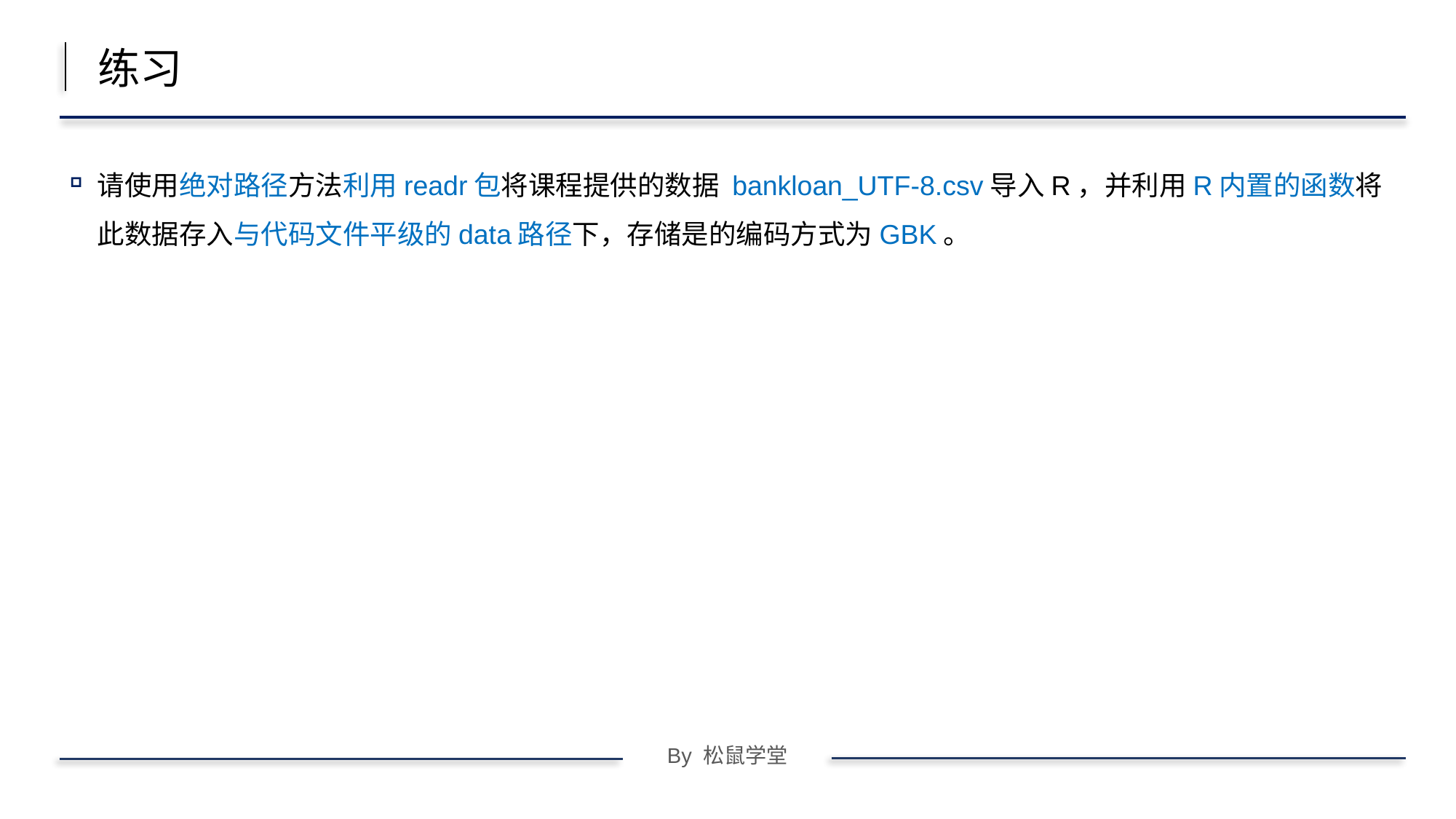

练习
请使用绝对路径方法利用readr包将课程提供的数据 bankloan_UTF-8.csv导入R，并利用R内置的函数将此数据存入与代码文件平级的data路径下，存储是的编码方式为GBK。